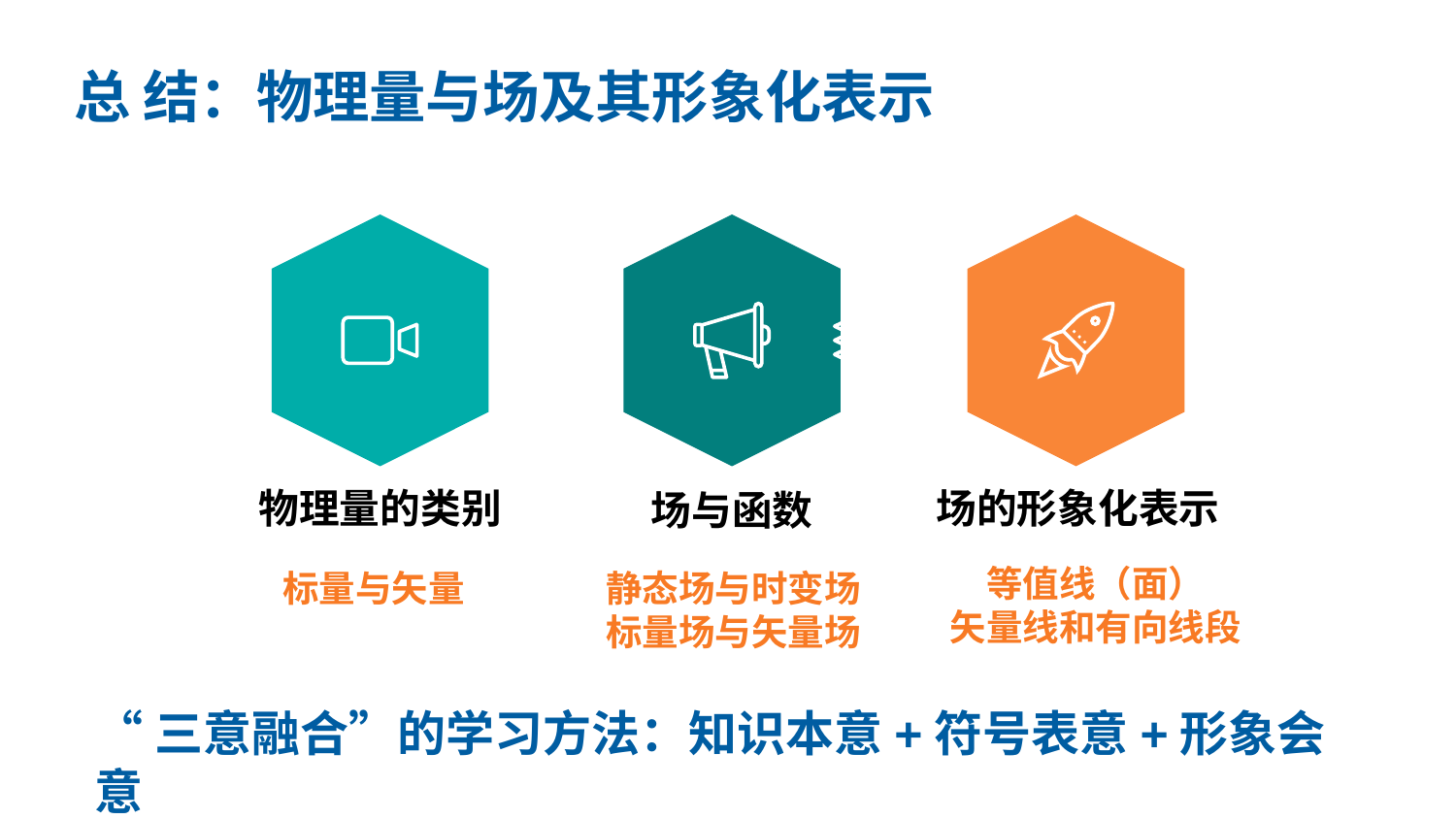

总 结：物理量与场及其形象化表示

物理量的类别
场的形象化表示
场与函数
等值线（面）
矢量线和有向线段
标量与矢量
静态场与时变场
标量场与矢量场
“三意融合”的学习方法：知识本意+符号表意+形象会意